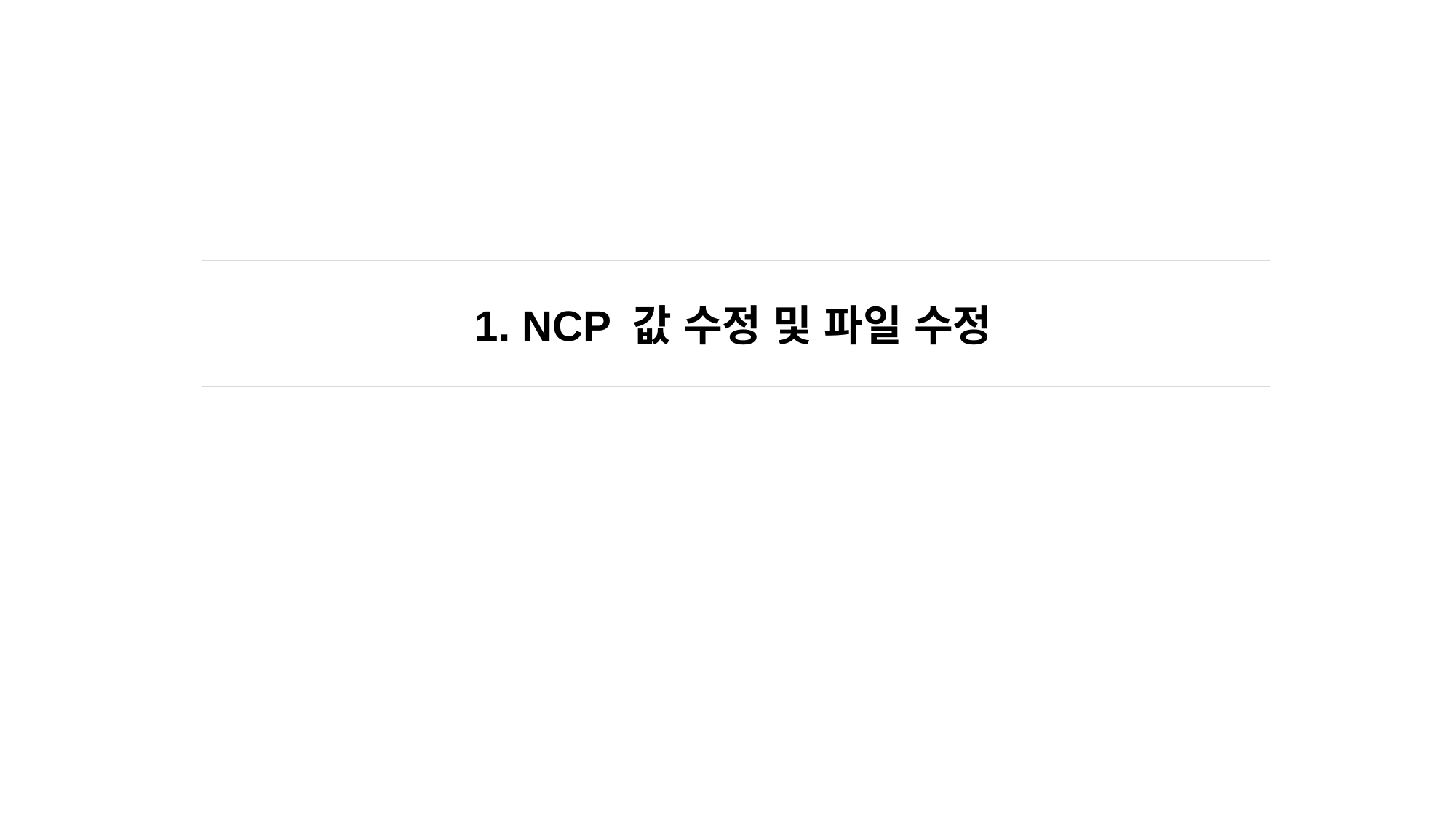

# 1. NCP 값 수정 및 파일 수정